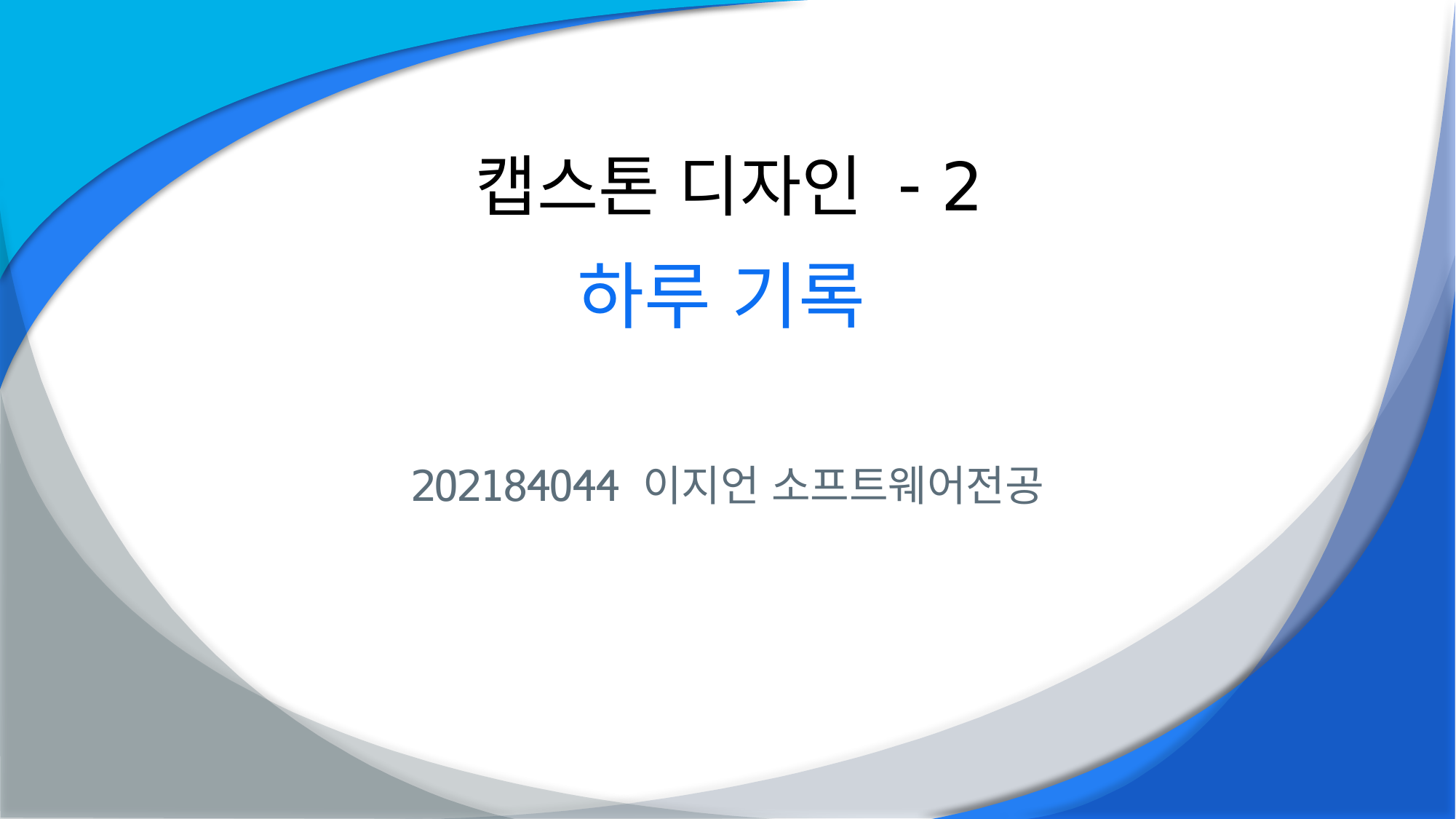

캡스톤 디자인 - 2
# 하루 기록
202184044 이지언 소프트웨어전공